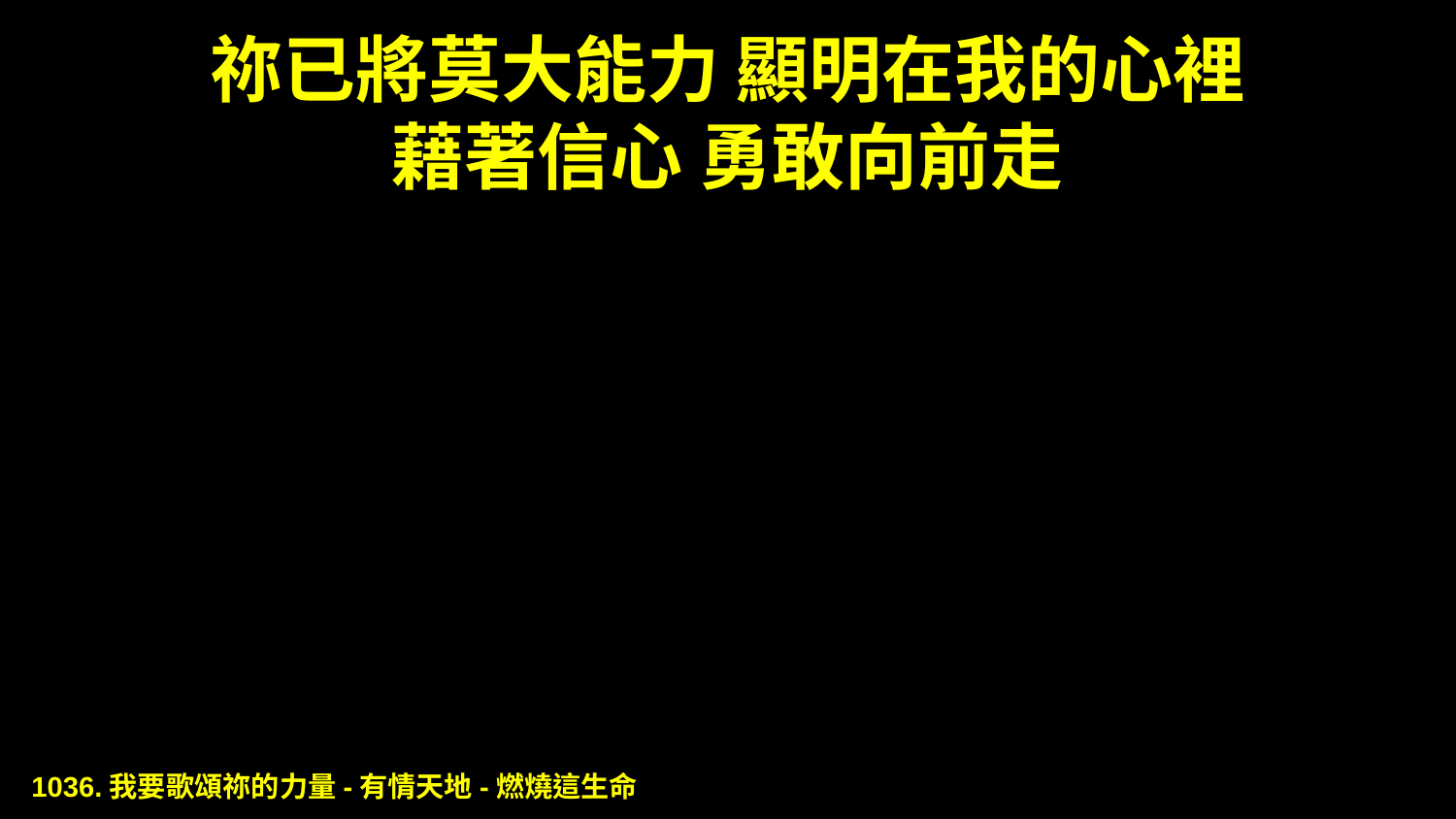

# 祢已將莫大能力 顯明在我的心裡 藉著信心 勇敢向前走
1036.我要歌頌祢的力量-有情天地-燃燒這生命